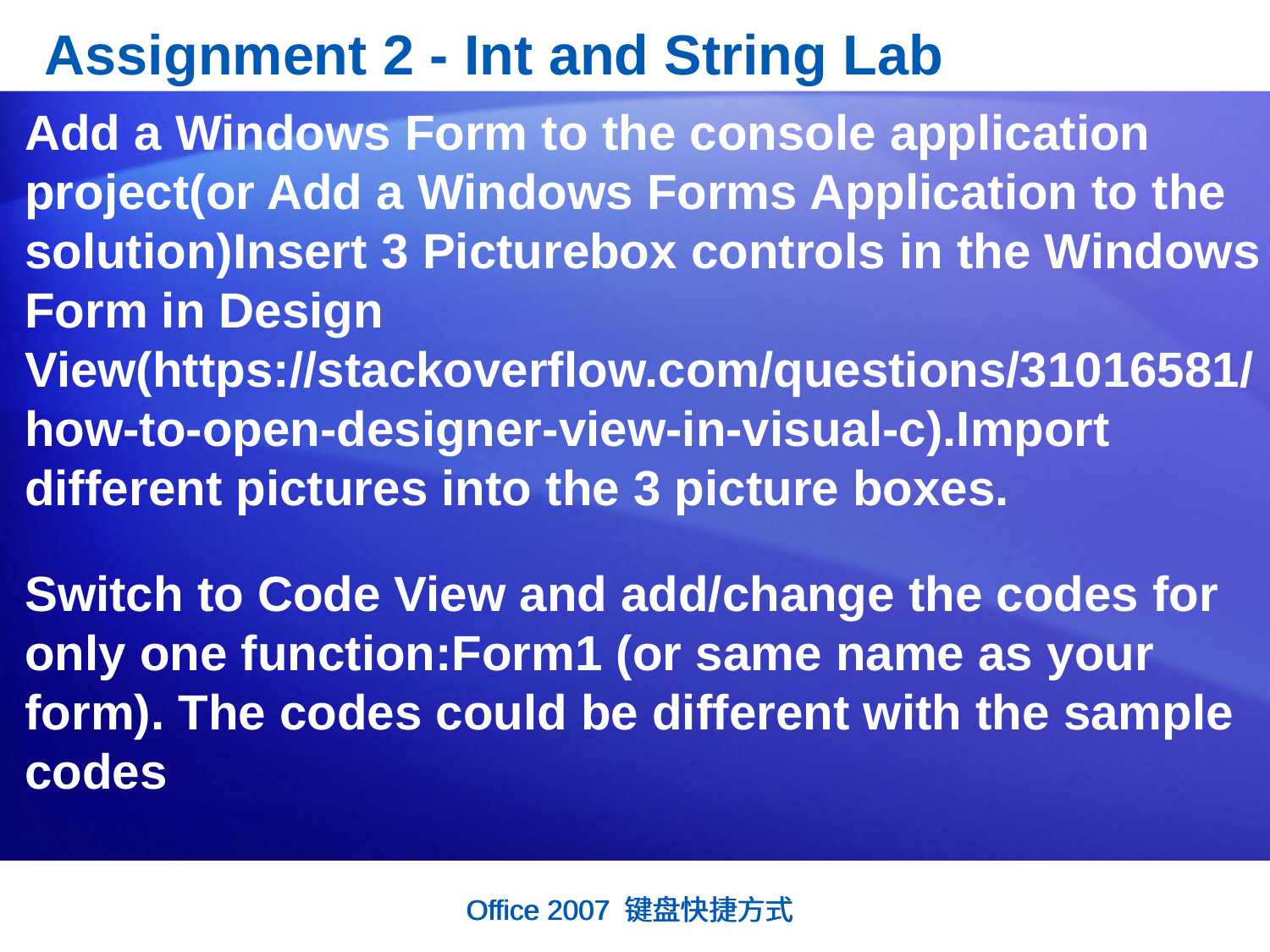

Assignment 2 - Int and String Lab
Add a Windows Form to the console application project(or Add a Windows Forms Application to the solution)Insert 3 Picturebox controls in the Windows Form in Design View(https://stackoverflow.com/questions/31016581/how-to-open-designer-view-in-visual-c).Import different pictures into the 3 picture boxes.
Switch to Code View and add/change the codes for only one function:Form1 (or same name as your form). The codes could be different with the sample codes

Office 2007 键盘快捷方式
Office 2007 键盘快捷方式